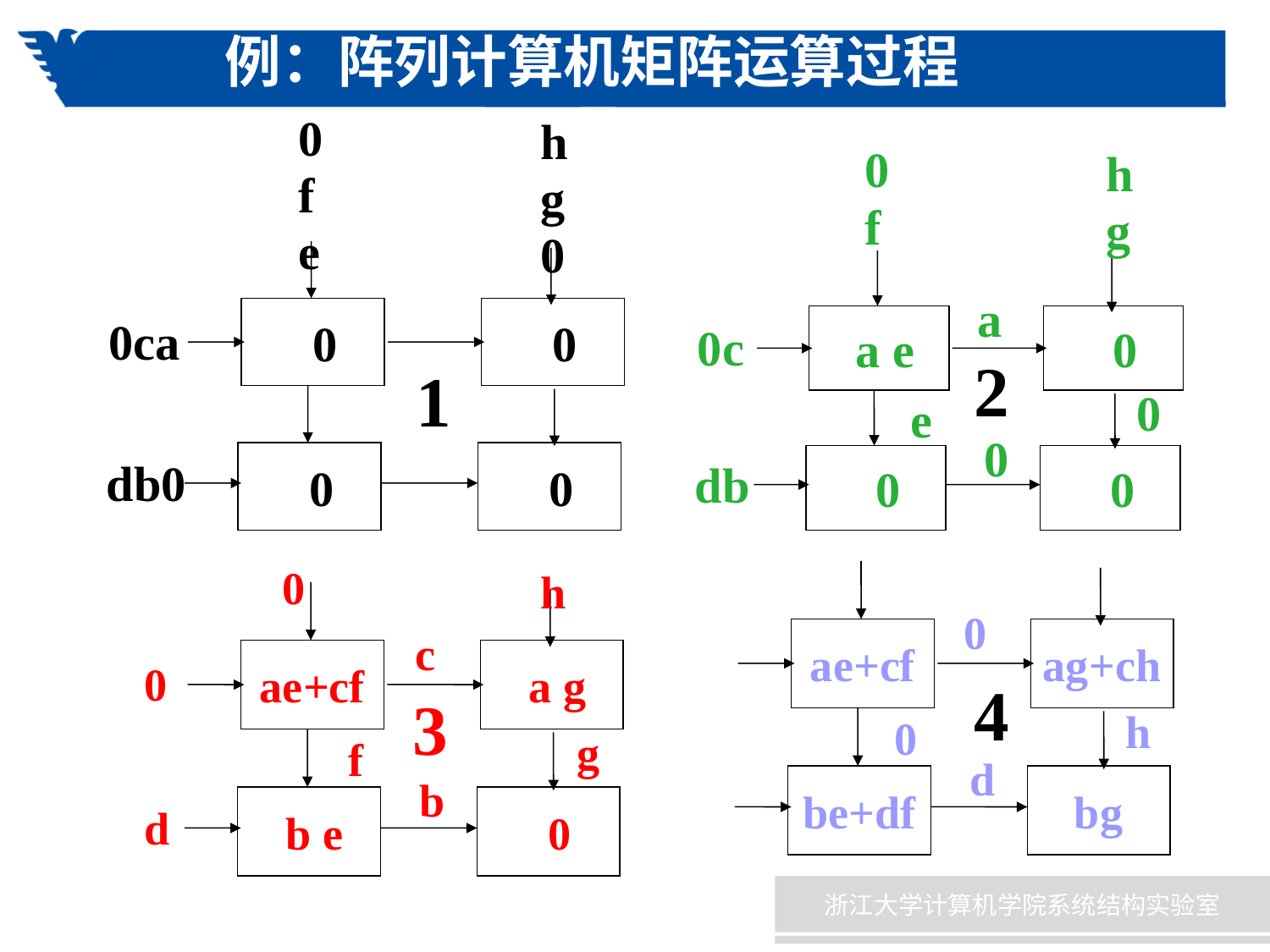

# 例：阵列计算机矩阵运算过程
0
f
e
h
g
0

  0
  0

  0
  0

0ca
db0
1
0
f

h
g

a
 a e
  0

0
e

0
  0
  0

 0c
 db
2

0
ae+cf
ag+ch

h
0

d
be+df
bg

4

0

h

c
ae+cf
 a g

g
f

b
 b e
  0

  0
  d
3